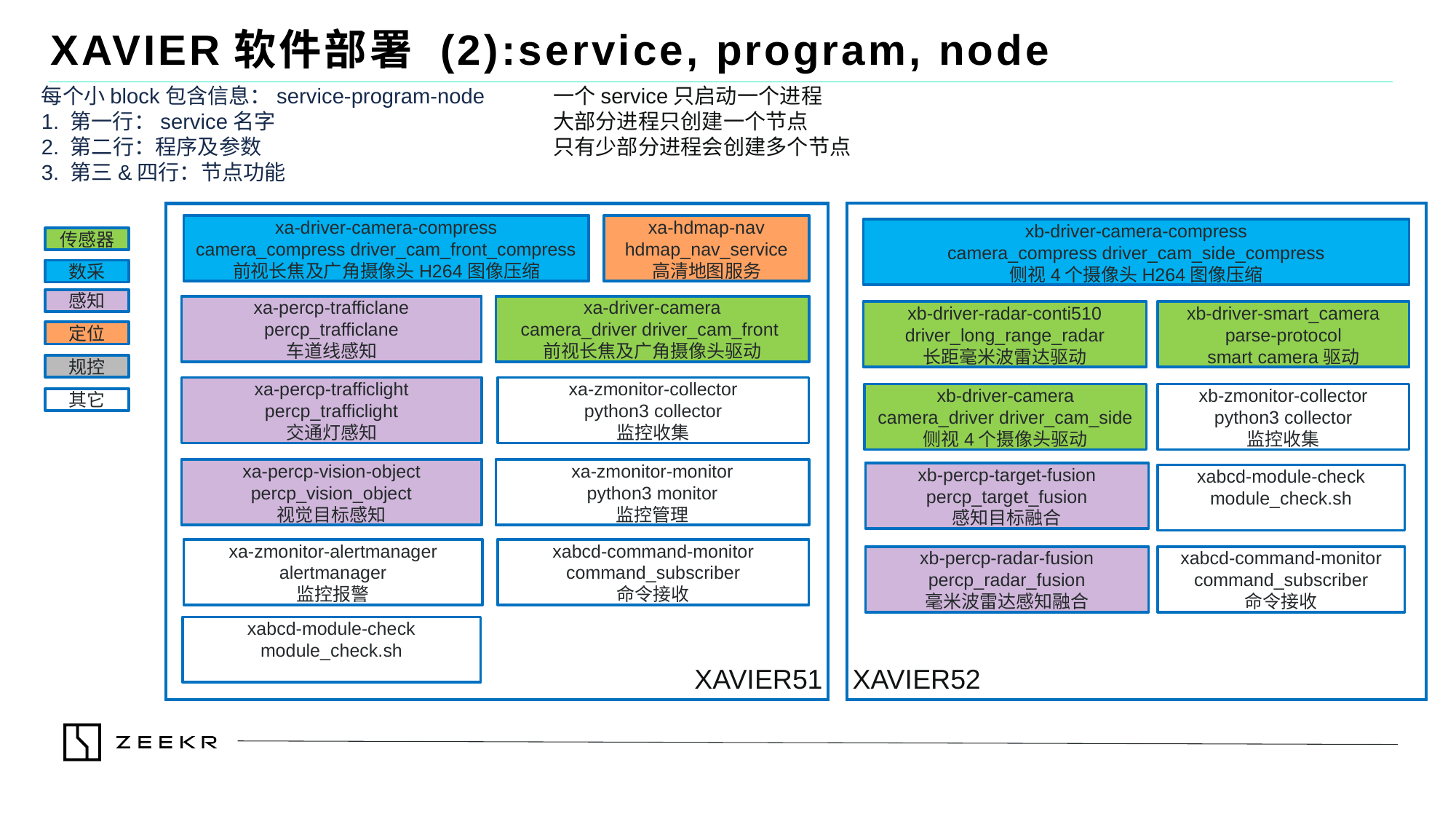

XAVIER软件部署 (2):service, program, node

每个小block包含信息：service-program-node
1. 第一行：service名字
2. 第二行：程序及参数
3. 第三&四行：节点功能
一个service只启动一个进程
大部分进程只创建一个节点
只有少部分进程会创建多个节点
XAVIER52
XAVIER51
xa-driver-camera-compress
camera_compress driver_cam_front_compress
前视长焦及广角摄像头H264图像压缩
xa-hdmap-nav
hdmap_nav_service
高清地图服务
xb-driver-camera-compress
camera_compress driver_cam_side_compress
侧视4个摄像头H264图像压缩
传感器
数采
感知
xa-percp-trafficlane
percp_trafficlane
车道线感知
xa-driver-camera
camera_driver driver_cam_front
前视长焦及广角摄像头驱动
xb-driver-radar-conti510
driver_long_range_radar
长距毫米波雷达驱动
xb-driver-smart_camera
parse-protocol
smart camera驱动
定位
规控
xa-percp-trafficlight
percp_trafficlight
交通灯感知
xa-zmonitor-collector
python3 collector
监控收集
xb-zmonitor-collector
python3 collector
监控收集
xb-driver-camera
camera_driver driver_cam_side
侧视4个摄像头驱动
其它
xa-percp-vision-object
percp_vision_object
视觉目标感知
xa-zmonitor-monitor
python3 monitor
监控管理
xb-percp-target-fusion
percp_target_fusion
感知目标融合
xabcd-module-check
module_check.sh

xa-zmonitor-alertmanager
alertmanager
监控报警
xabcd-command-monitor
command_subscriber
命令接收
xb-percp-radar-fusion
percp_radar_fusion
毫米波雷达感知融合
xabcd-command-monitor
command_subscriber
命令接收
xabcd-module-check
module_check.sh

6